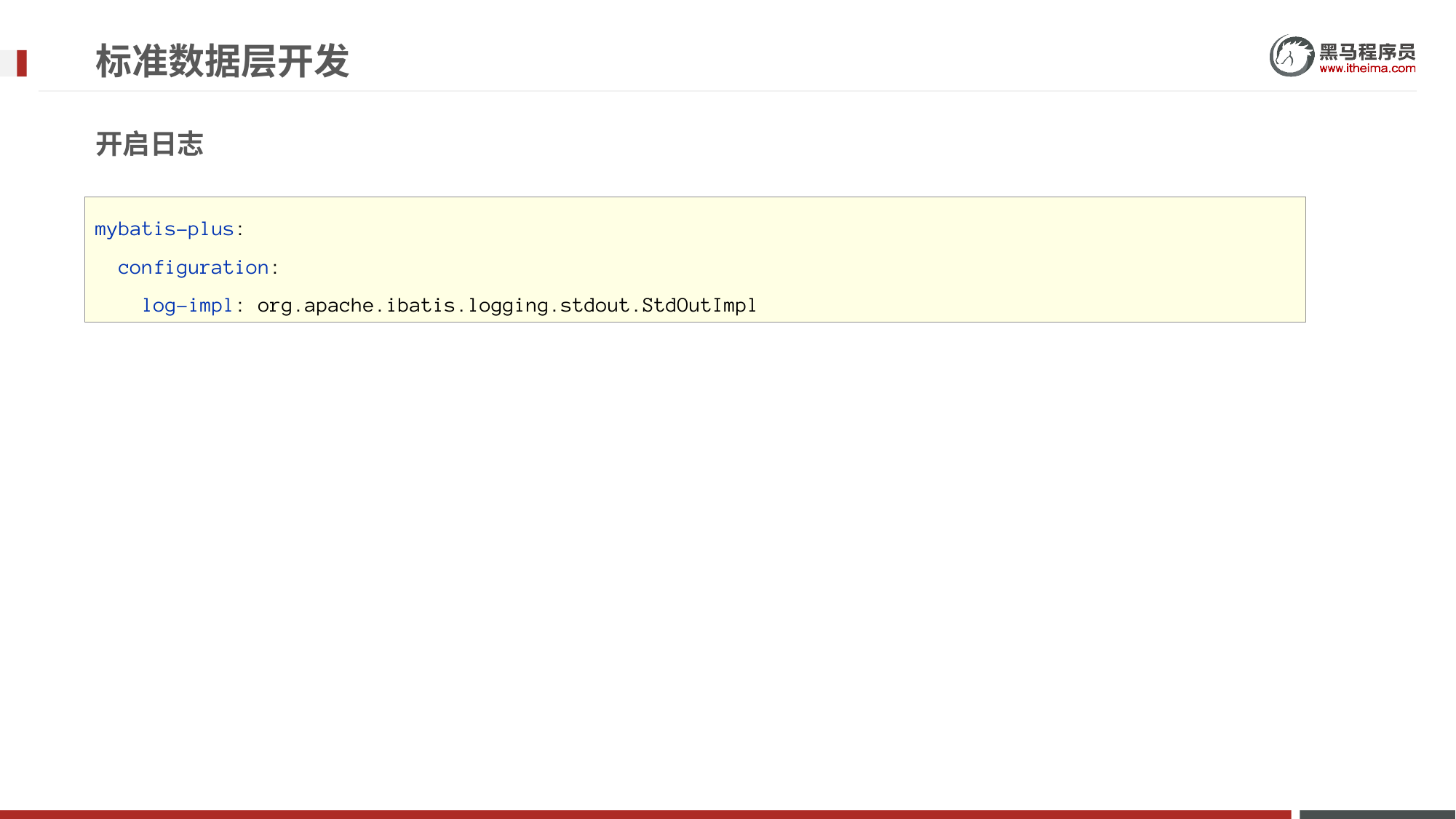

# 标准数据层开发
开启日志
mybatis-plus:
  configuration:
    log-impl: org.apache.ibatis.logging.stdout.StdOutImpl